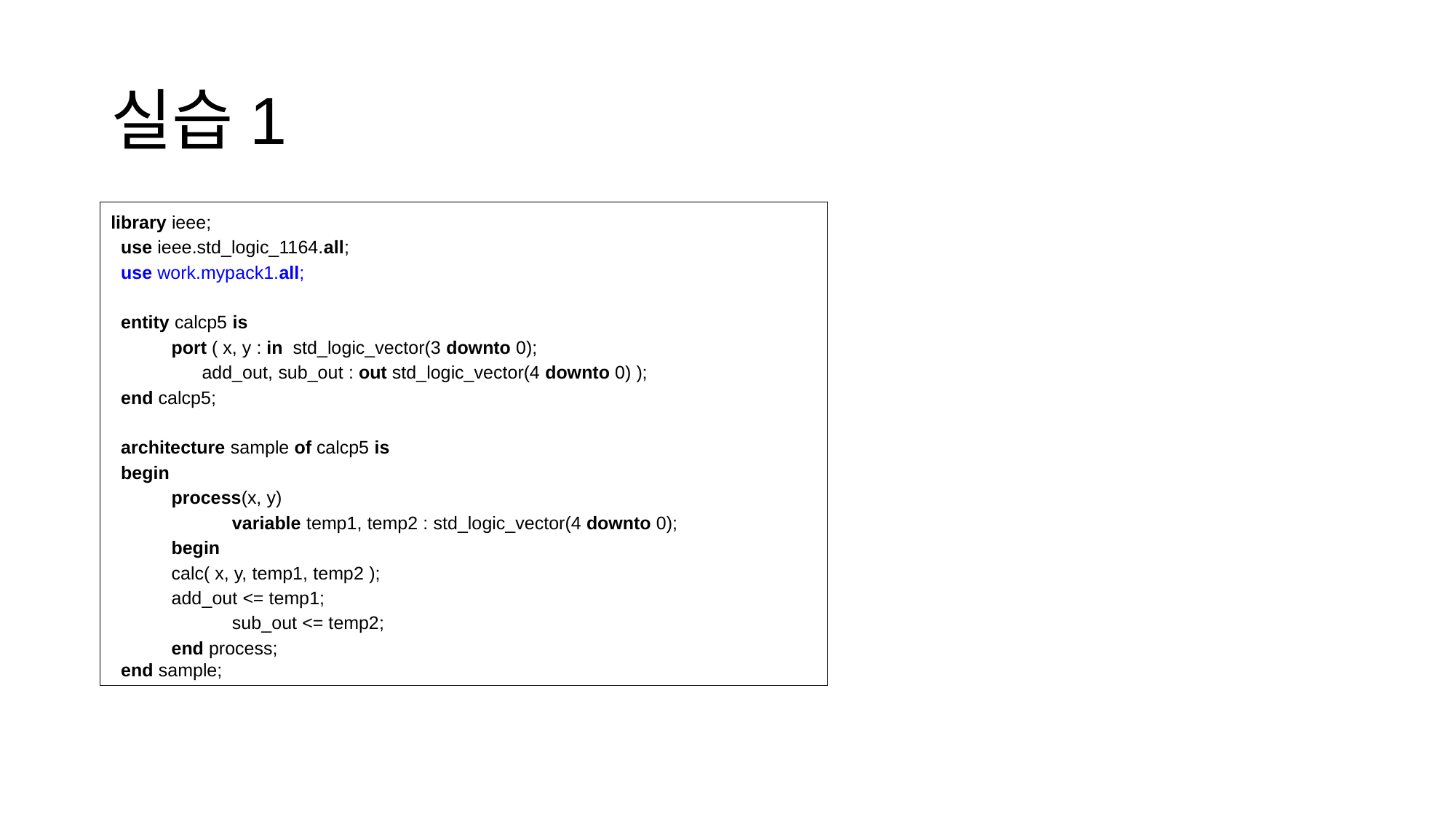

# 실습1
library ieee;
  use ieee.std_logic_1164.all;
  use work.mypack1.all;

  entity calcp5 is
	port ( x, y : in  std_logic_vector(3 downto 0);
	      add_out, sub_out : out std_logic_vector(4 downto 0) );
  end calcp5;

  architecture sample of calcp5 is
  begin
  	process(x, y)
  		variable temp1, temp2 : std_logic_vector(4 downto 0);
  	begin
        	calc( x, y, temp1, temp2 );
         	add_out <= temp1;
		sub_out <= temp2;
  	end process;
  end sample;